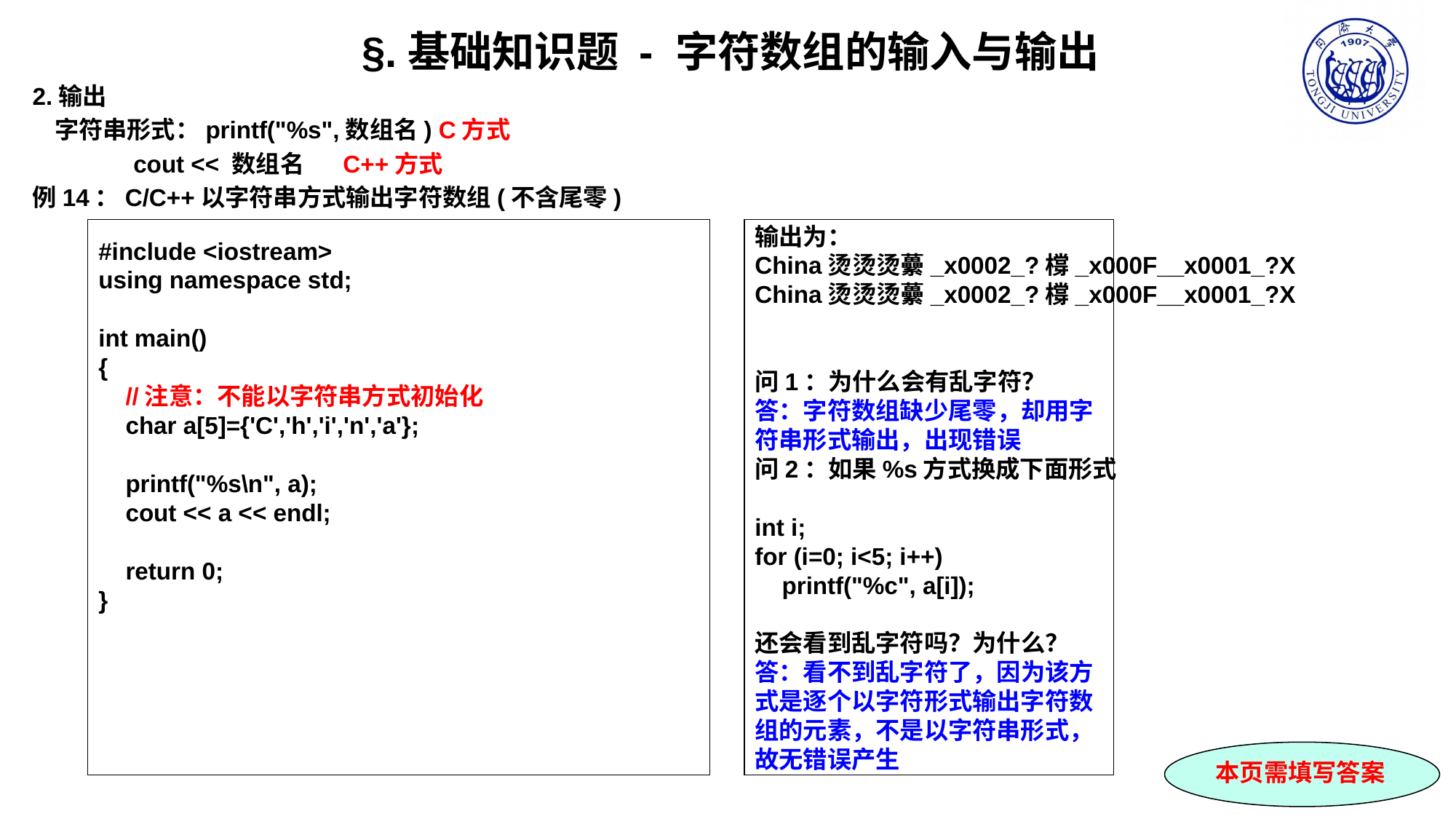

§.基础知识题 - 字符数组的输入与输出
2.输出
   字符串形式：printf("%s",数组名) C方式
               cout << 数组名      C++方式
例14：C/C++以字符串方式输出字符数组(不含尾零)

#include <iostream>
using namespace std;

int main()
{
    //注意：不能以字符串方式初始化
    char a[5]={'C','h','i','n','a'};

    printf("%s\n", a);
    cout << a << endl;

    return 0;
}

输出为：
China烫烫烫虆_x0002_?橕_x000F__x0001_?X
China烫烫烫虆_x0002_?橕_x000F__x0001_?X

问1：为什么会有乱字符？
答：字符数组缺少尾零，却用字
符串形式输出，出现错误
问2：如果%s方式换成下面形式

int i;
for (i=0; i<5; i++)
    printf("%c", a[i]);

还会看到乱字符吗？为什么？
答：看不到乱字符了，因为该方
式是逐个以字符形式输出字符数
组的元素，不是以字符串形式，
故无错误产生
本页需填写答案